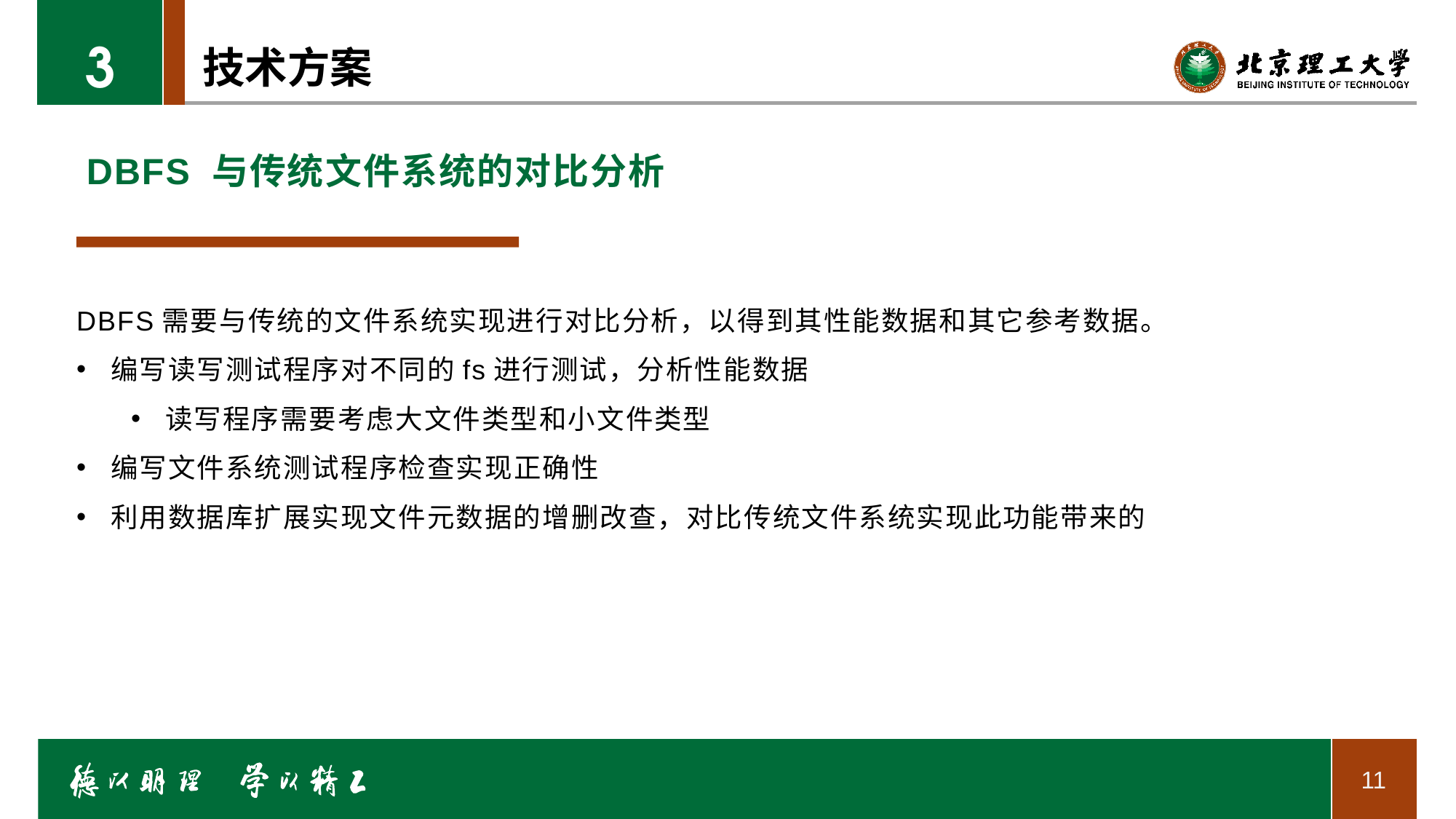

3
# 技术方案
 DBFS 与传统文件系统的对比分析

DBFS需要与传统的文件系统实现进行对比分析，以得到其性能数据和其它参考数据。
编写读写测试程序对不同的fs进行测试，分析性能数据
读写程序需要考虑大文件类型和小文件类型
编写文件系统测试程序检查实现正确性
利用数据库扩展实现文件元数据的增删改查，对比传统文件系统实现此功能带来的